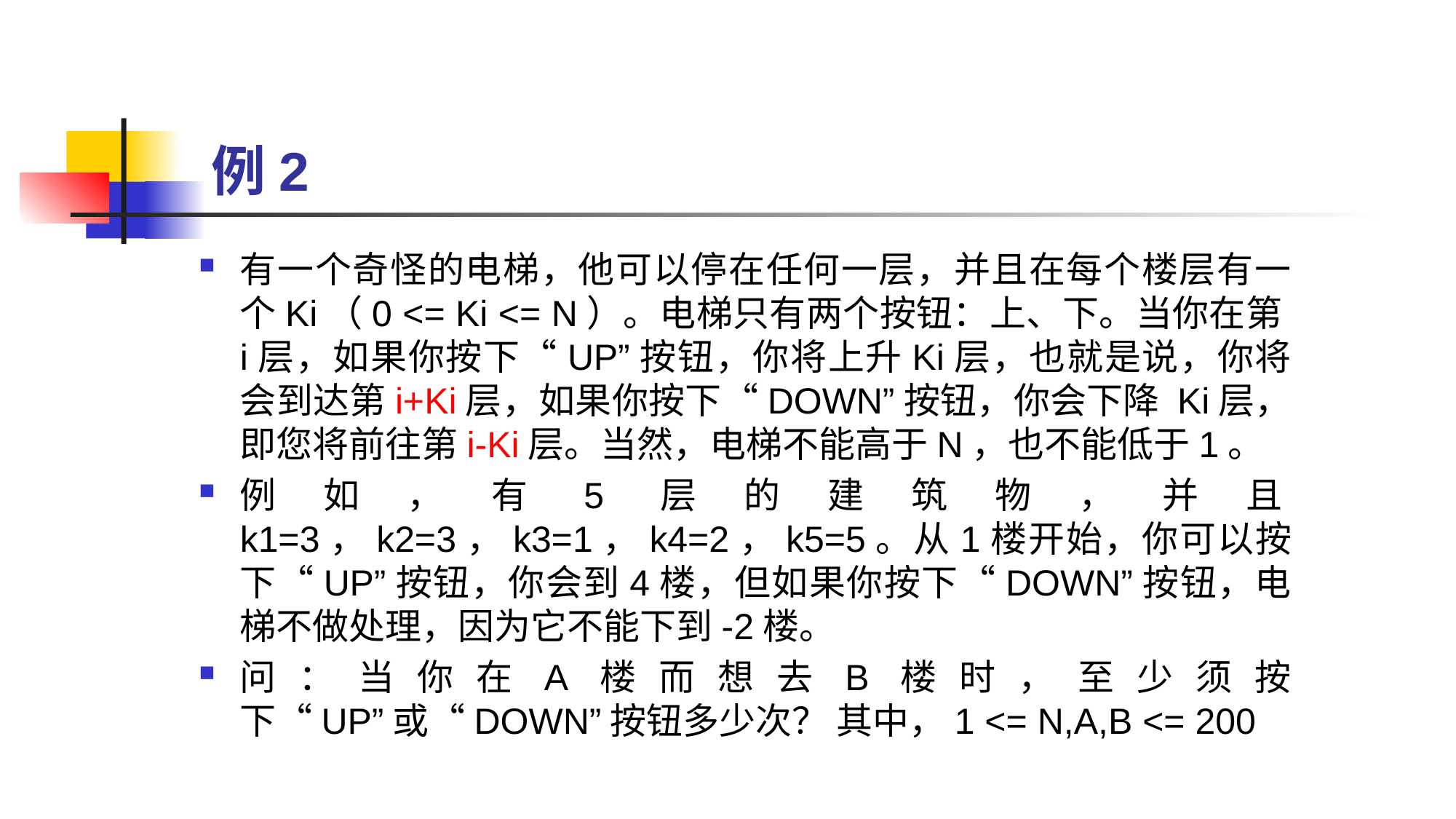

# 例2
有一个奇怪的电梯，他可以停在任何一层，并且在每个楼层有一个Ki（0 <= Ki <= N）。电梯只有两个按钮：上、下。当你在第i层，如果你按下“UP”按钮，你将上升Ki层，也就是说，你将会到达第i+Ki层，如果你按下“DOWN”按钮，你会下降 Ki层，即您将前往第i-Ki层。当然，电梯不能高于N，也不能低于1。
例如，有5层的建筑物，并且k1=3，k2=3，k3=1，k4=2，k5=5。从1楼开始，你可以按下“UP”按钮，你会到4楼，但如果你按下“DOWN”按钮，电梯不做处理，因为它不能下到-2楼。
问：当你在A楼而想去B楼时，至少须按下“UP”或“DOWN”按钮多少次？ 其中，1 <= N,A,B <= 200